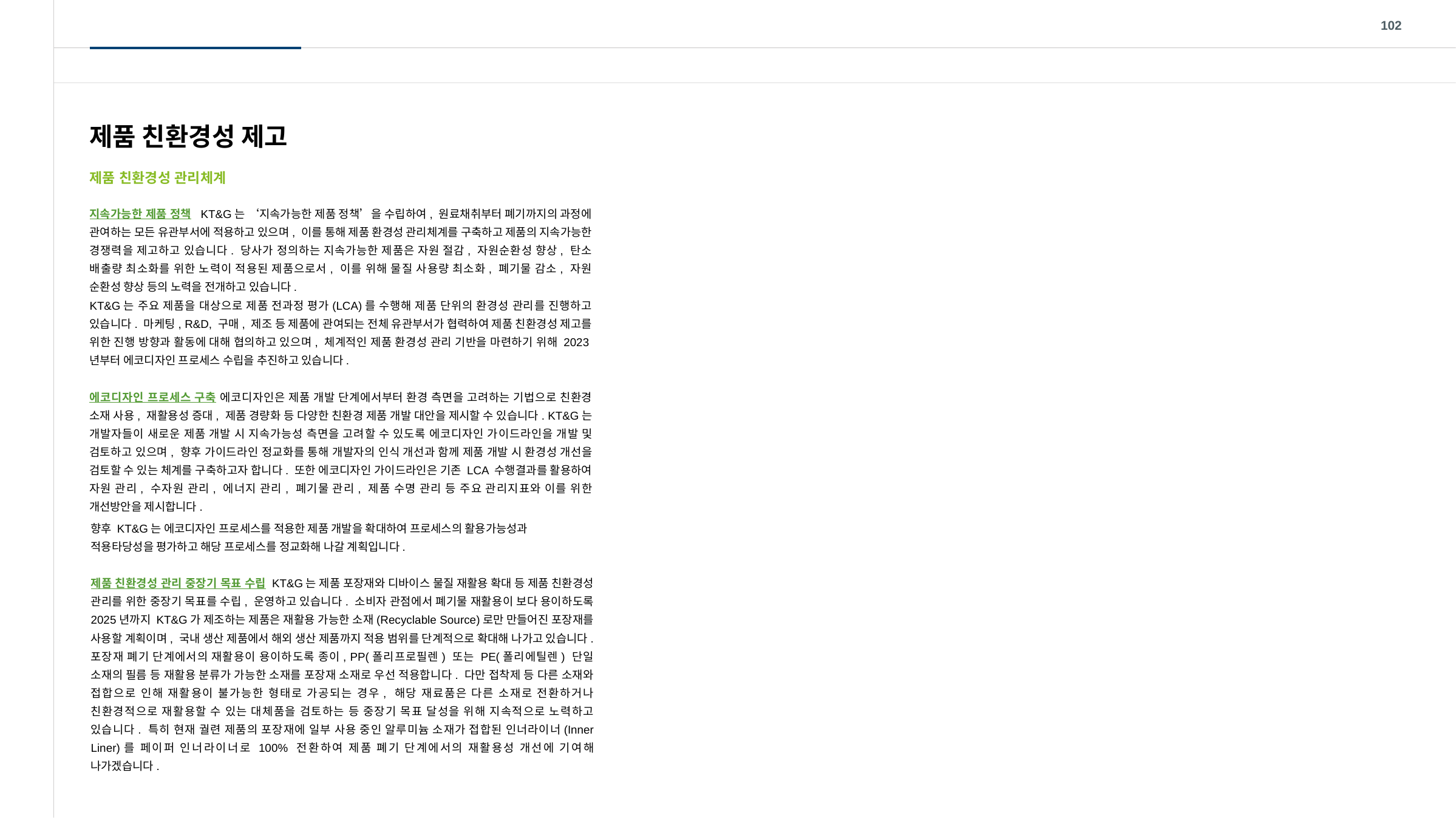

102
제품 친환경성 제고
제품 친환경성 관리체계
지속가능한 제품 정책  KT&G는 ‘지속가능한 제품 정책’을 수립하여, 원료채취부터 폐기까지의 과정에 관여하는 모든 유관부서에 적용하고 있으며, 이를 통해 제품 환경성 관리체계를 구축하고 제품의 지속가능한 경쟁력을 제고하고 있습니다. 당사가 정의하는 지속가능한 제품은 자원 절감, 자원순환성 향상, 탄소 배출량 최소화를 위한 노력이 적용된 제품으로서, 이를 위해 물질 사용량 최소화, 폐기물 감소, 자원 순환성 향상 등의 노력을 전개하고 있습니다.
KT&G는 주요 제품을 대상으로 제품 전과정 평가(LCA)를 수행해 제품 단위의 환경성 관리를 진행하고 있습니다. 마케팅, R&D, 구매, 제조 등 제품에 관여되는 전체 유관부서가 협력하여 제품 친환경성 제고를 위한 진행 방향과 활동에 대해 협의하고 있으며, 체계적인 제품 환경성 관리 기반을 마련하기 위해 2023년부터 에코디자인 프로세스 수립을 추진하고 있습니다.
에코디자인 프로세스 구축 에코디자인은 제품 개발 단계에서부터 환경 측면을 고려하는 기법으로 친환경 소재 사용, 재활용성 증대, 제품 경량화 등 다양한 친환경 제품 개발 대안을 제시할 수 있습니다. KT&G는 개발자들이 새로운 제품 개발 시 지속가능성 측면을 고려할 수 있도록 에코디자인 가이드라인을 개발 및 검토하고 있으며, 향후 가이드라인 정교화를 통해 개발자의 인식 개선과 함께 제품 개발 시 환경성 개선을 검토할 수 있는 체계를 구축하고자 합니다. 또한 에코디자인 가이드라인은 기존 LCA 수행결과를 활용하여 자원 관리, 수자원 관리, 에너지 관리, 폐기물 관리, 제품 수명 관리 등 주요 관리지표와 이를 위한 개선방안을 제시합니다.
향후 KT&G는 에코디자인 프로세스를 적용한 제품 개발을 확대하여 프로세스의 활용가능성과 적용타당성을 평가하고 해당 프로세스를 정교화해 나갈 계획입니다.
제품 친환경성 관리 중장기 목표 수립 KT&G는 제품 포장재와 디바이스 물질 재활용 확대 등 제품 친환경성 관리를 위한 중장기 목표를 수립, 운영하고 있습니다. 소비자 관점에서 폐기물 재활용이 보다 용이하도록 2025년까지 KT&G가 제조하는 제품은 재활용 가능한 소재(Recyclable Source)로만 만들어진 포장재를 사용할 계획이며, 국내 생산 제품에서 해외 생산 제품까지 적용 범위를 단계적으로 확대해 나가고 있습니다. 포장재 폐기 단계에서의 재활용이 용이하도록 종이, PP(폴리프로필렌) 또는 PE(폴리에틸렌) 단일 소재의 필름 등 재활용 분류가 가능한 소재를 포장재 소재로 우선 적용합니다. 다만 접착제 등 다른 소재와 접합으로 인해 재활용이 불가능한 형태로 가공되는 경우, 해당 재료품은 다른 소재로 전환하거나 친환경적으로 재활용할 수 있는 대체품을 검토하는 등 중장기 목표 달성을 위해 지속적으로 노력하고 있습니다. 특히 현재 궐련 제품의 포장재에 일부 사용 중인 알루미늄 소재가 접합된 인너라이너(Inner Liner)를 페이퍼 인너라이너로 100% 전환하여 제품 폐기 단계에서의 재활용성 개선에 기여해 나가겠습니다.